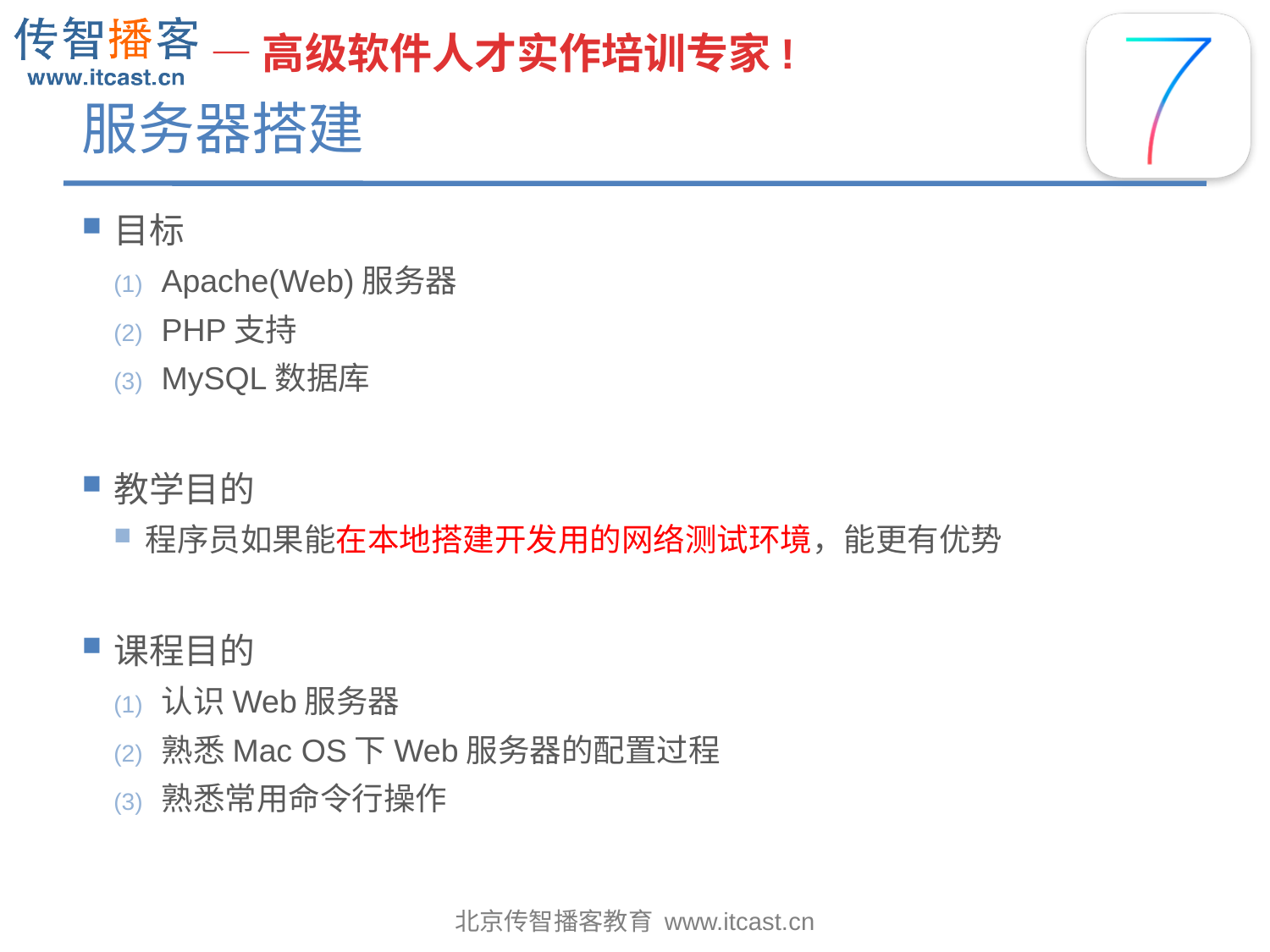

# 服务器搭建
目标
Apache(Web)服务器
PHP支持
MySQL数据库

教学目的
程序员如果能在本地搭建开发用的网络测试环境，能更有优势

课程目的
认识Web服务器
熟悉Mac OS下Web服务器的配置过程
熟悉常用命令行操作